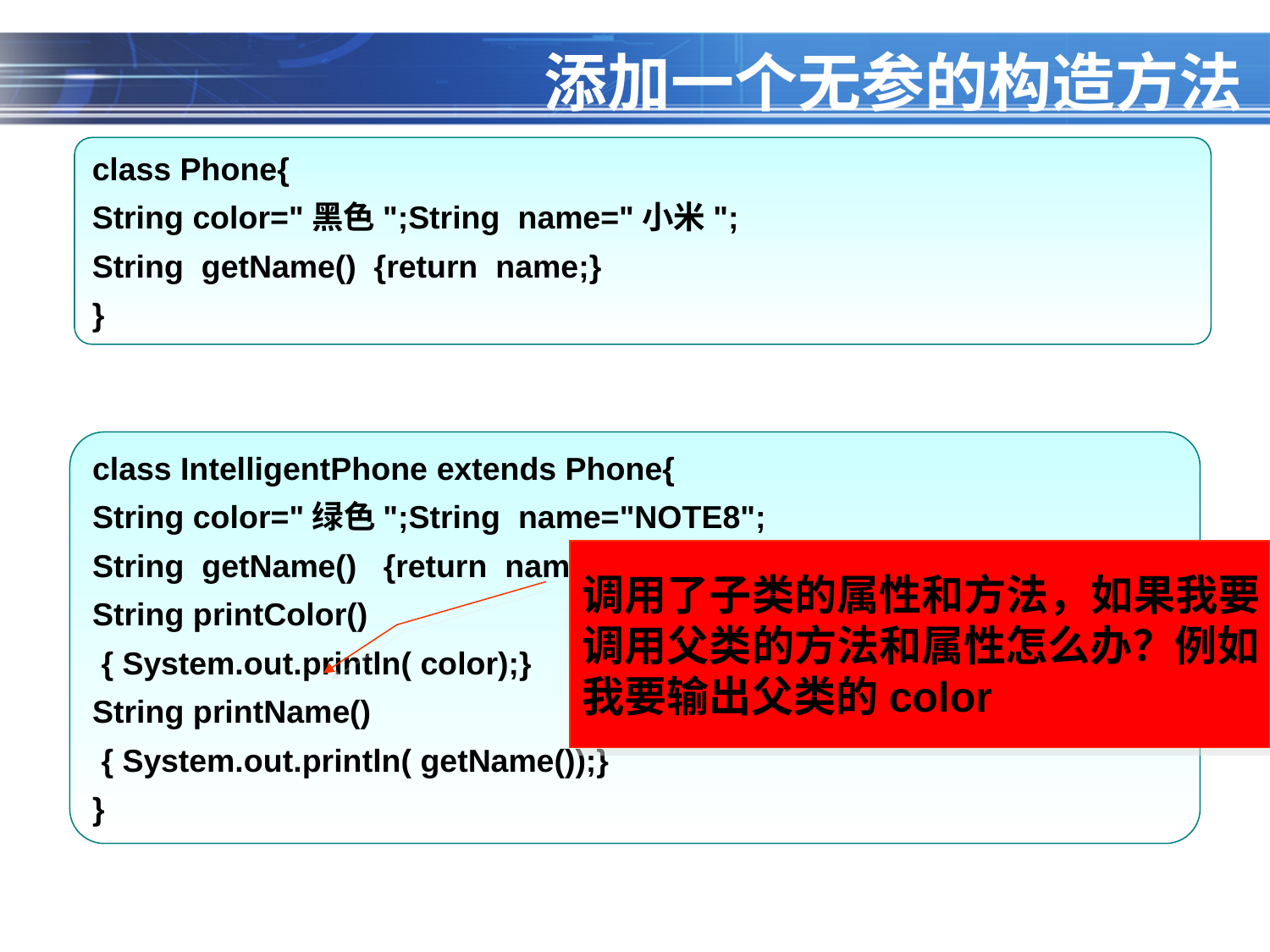

# 添加一个无参的构造方法
class Phone{
String color="黑色";String  name="小米";
String  getName()  {return  name;}
}
class IntelligentPhone extends Phone{
String color="绿色";String  name="NOTE8";
String  getName()   {return  name;}
String printColor()
 { System.out.println( color);}
String printName()
 { System.out.println( getName());}
}
调用了子类的属性和方法，如果我要
调用父类的方法和属性怎么办？例如
我要输出父类的color